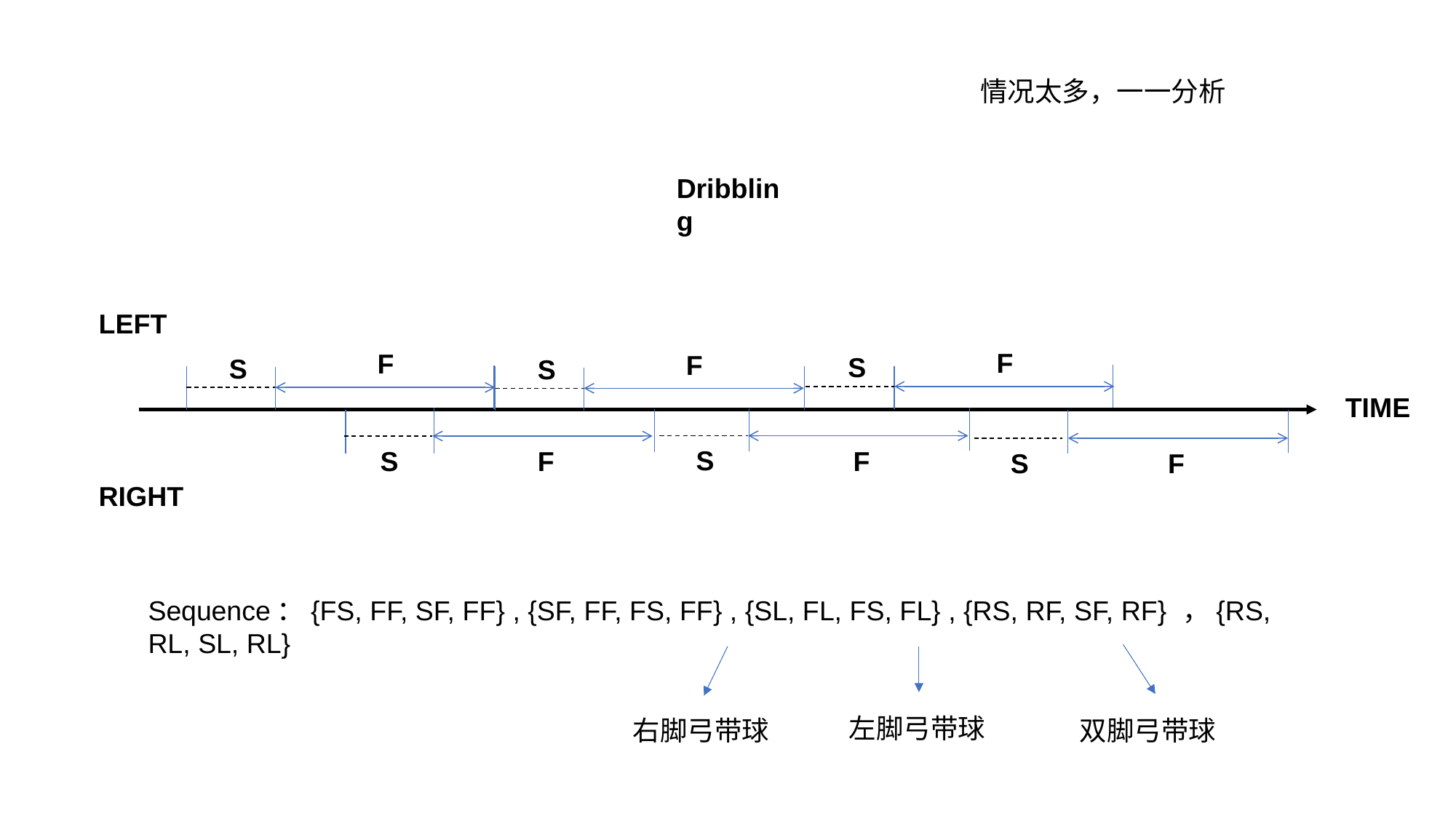

情况太多，一一分析
Dribbling
LEFT
F
F
F
S
S
S
TIME
S
S
F
F
S
F
RIGHT
Sequence：{FS, FF, SF, FF} , {SF, FF, FS, FF} , {SL, FL, FS, FL} , {RS, RF, SF, RF} ，{RS, RL, SL, RL}
左脚弓带球
双脚弓带球
右脚弓带球